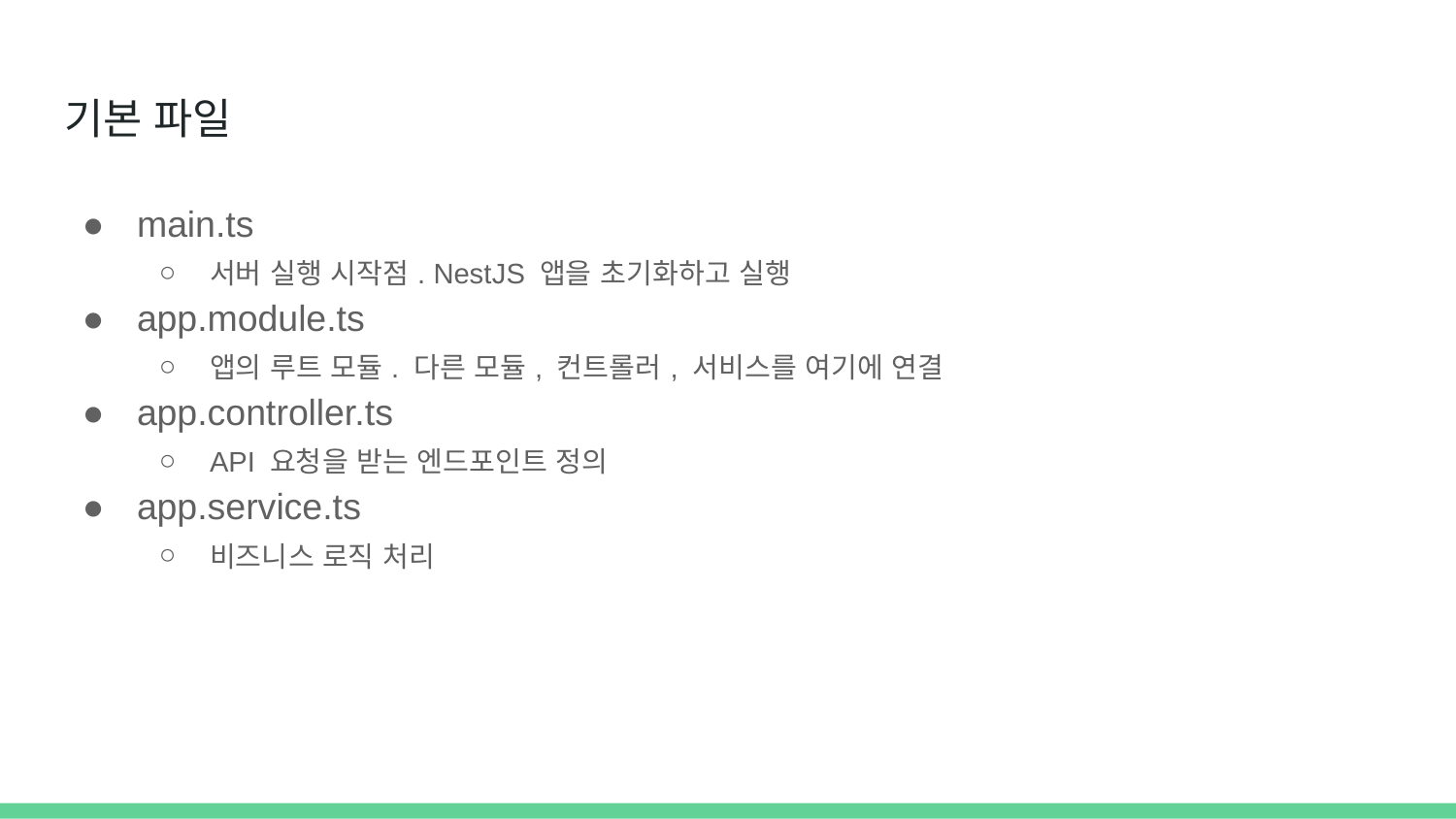

# 기본 파일
main.ts
서버 실행 시작점. NestJS 앱을 초기화하고 실행
app.module.ts
앱의 루트 모듈. 다른 모듈, 컨트롤러, 서비스를 여기에 연결
app.controller.ts
API 요청을 받는 엔드포인트 정의
app.service.ts
비즈니스 로직 처리